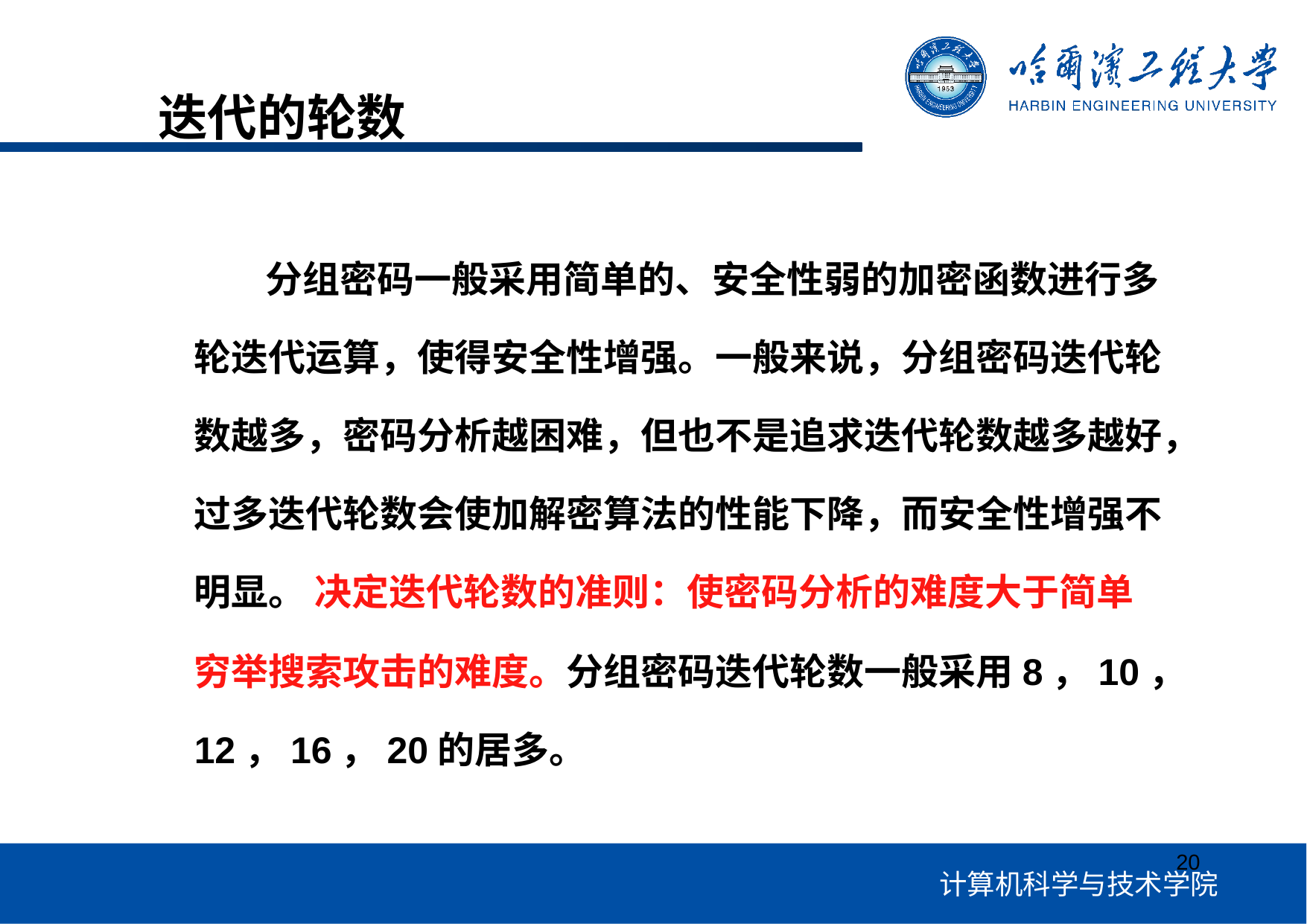

# 迭代的轮数
分组密码一般采用简单的、安全性弱的加密函数进行多
轮迭代运算，使得安全性增强。一般来说，分组密码迭代轮 数越多，密码分析越困难，但也不是追求迭代轮数越多越好， 过多迭代轮数会使加解密算法的性能下降，而安全性增强不 明显。 决定迭代轮数的准则：使密码分析的难度大于简单

穷举搜索攻击的难度。分组密码迭代轮数一般采用8，10，
12，16，20的居多。
20